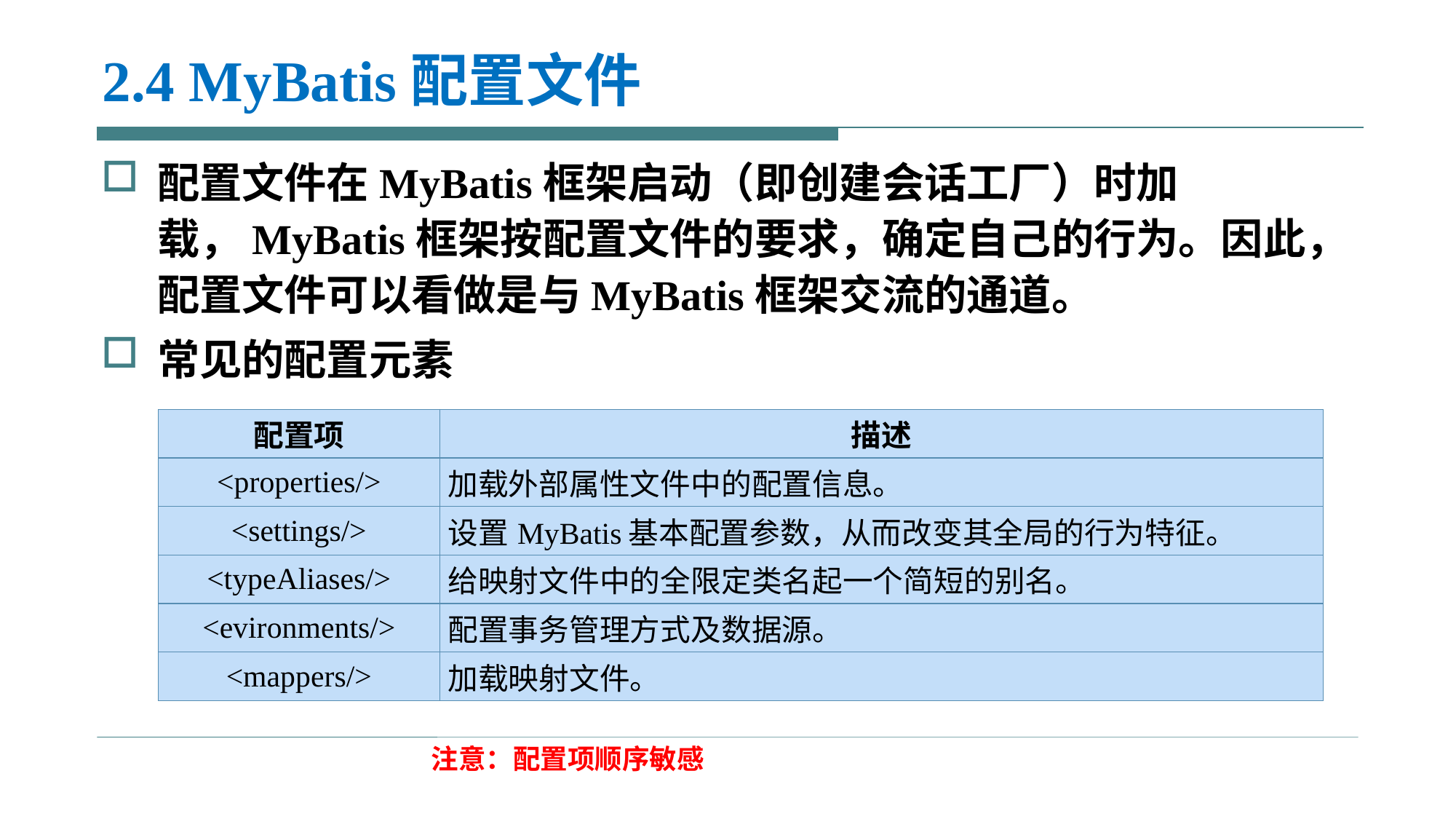

# 2.4 MyBatis配置文件
配置文件在MyBatis框架启动（即创建会话工厂）时加载，MyBatis框架按配置文件的要求，确定自己的行为。因此，配置文件可以看做是与MyBatis框架交流的通道。
常见的配置元素
| 配置项 | 描述 |
| --- | --- |
| <properties/> | 加载外部属性文件中的配置信息。 |
| <settings/> | 设置MyBatis基本配置参数，从而改变其全局的行为特征。 |
| <typeAliases/> | 给映射文件中的全限定类名起一个简短的别名。 |
| <evironments/> | 配置事务管理方式及数据源。 |
| <mappers/> | 加载映射文件。 |
注意：配置项顺序敏感
28